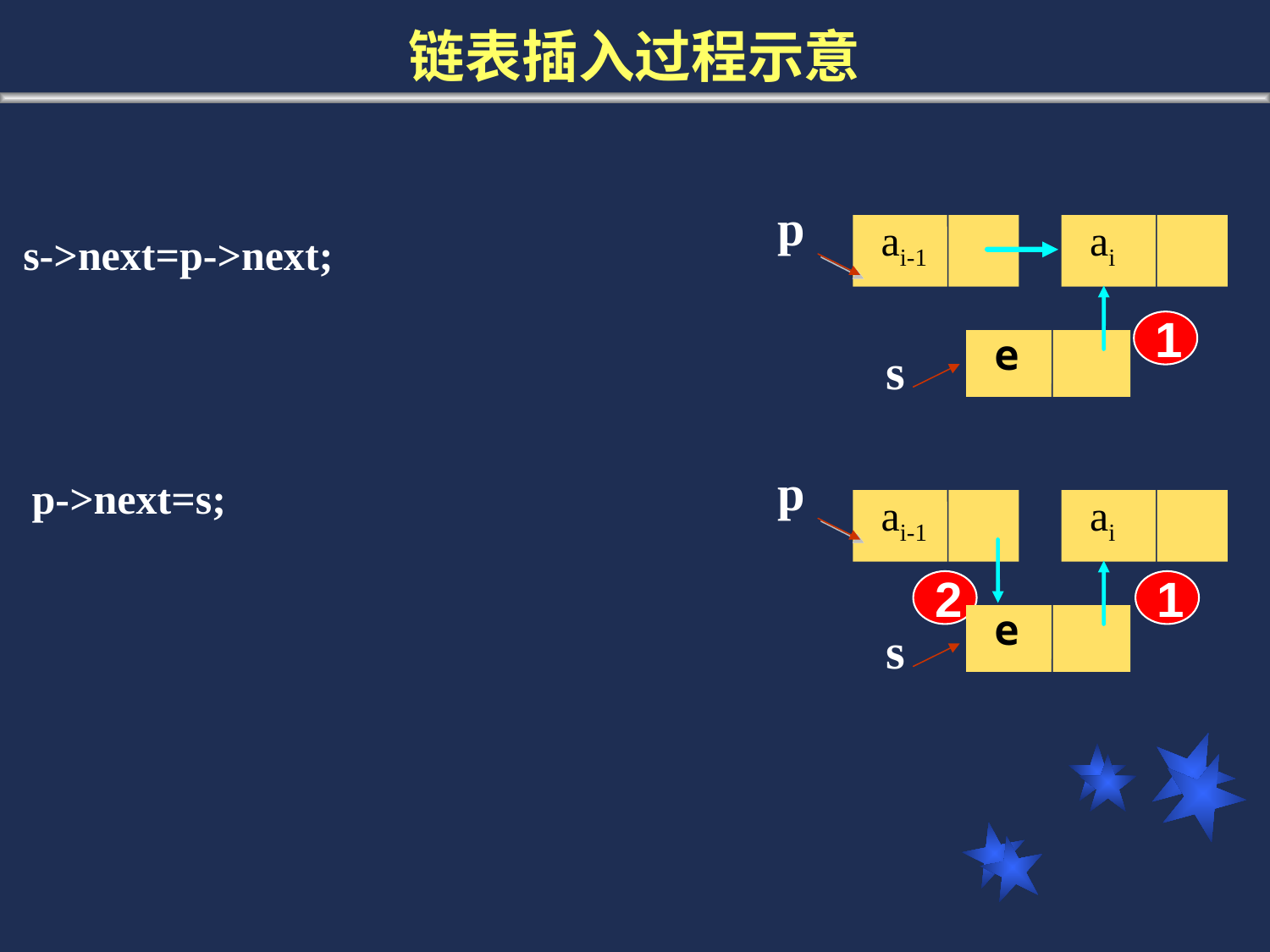

# 链表插入过程示意
p

ai-1

ai

e

s

 s->next=p->next;

1

p

ai-1

ai

1
e

s

 p->next=s;

2